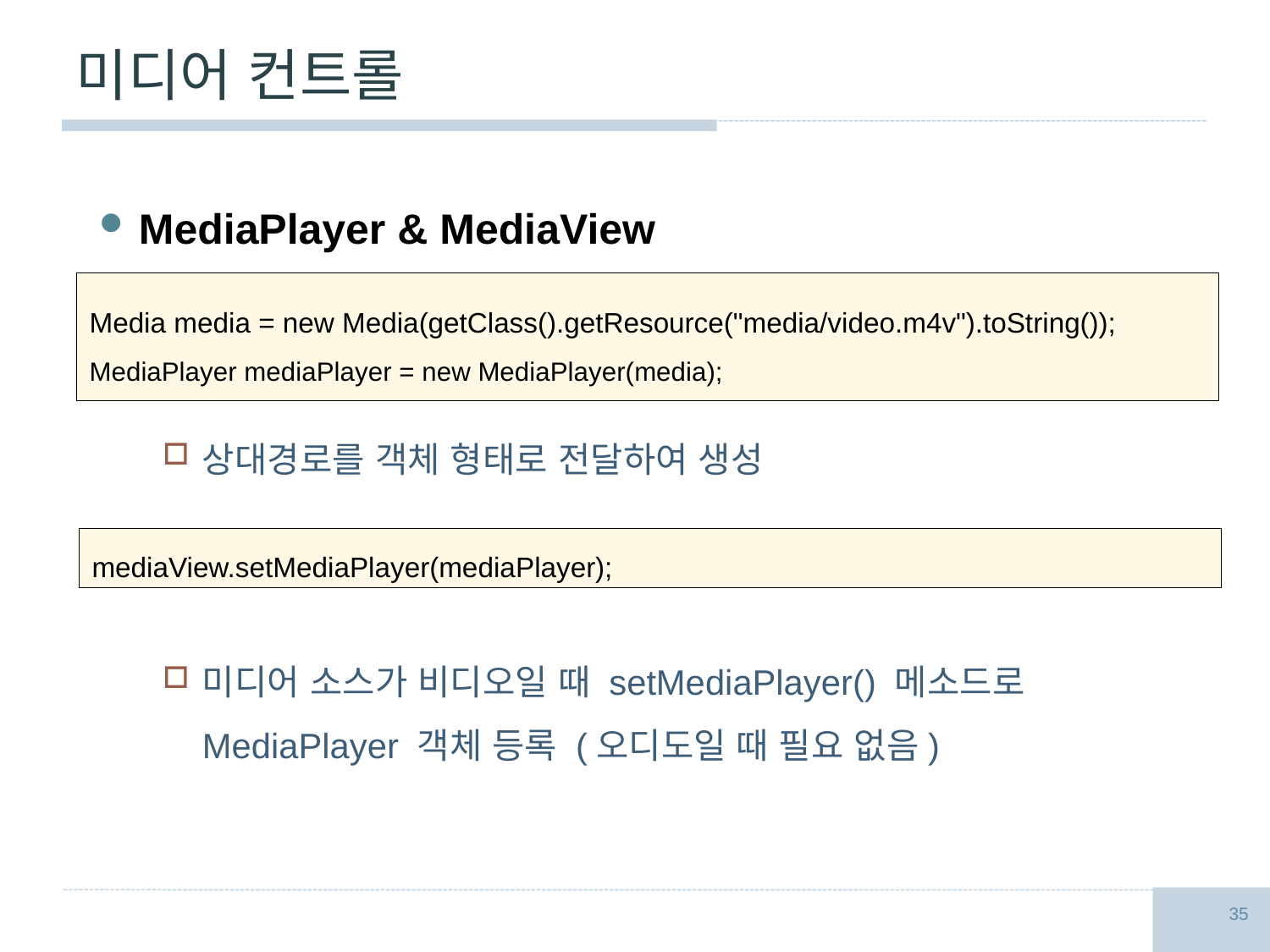

# 미디어 컨트롤
MediaPlayer & MediaView

상대경로를 객체 형태로 전달하여 생성

미디어 소스가 비디오일 때 setMediaPlayer() 메소드로 MediaPlayer 객체 등록 (오디도일 때 필요 없음)

Media media = new Media(getClass().getResource("media/video.m4v").toString());
MediaPlayer mediaPlayer = new MediaPlayer(media);
mediaView.setMediaPlayer(mediaPlayer);